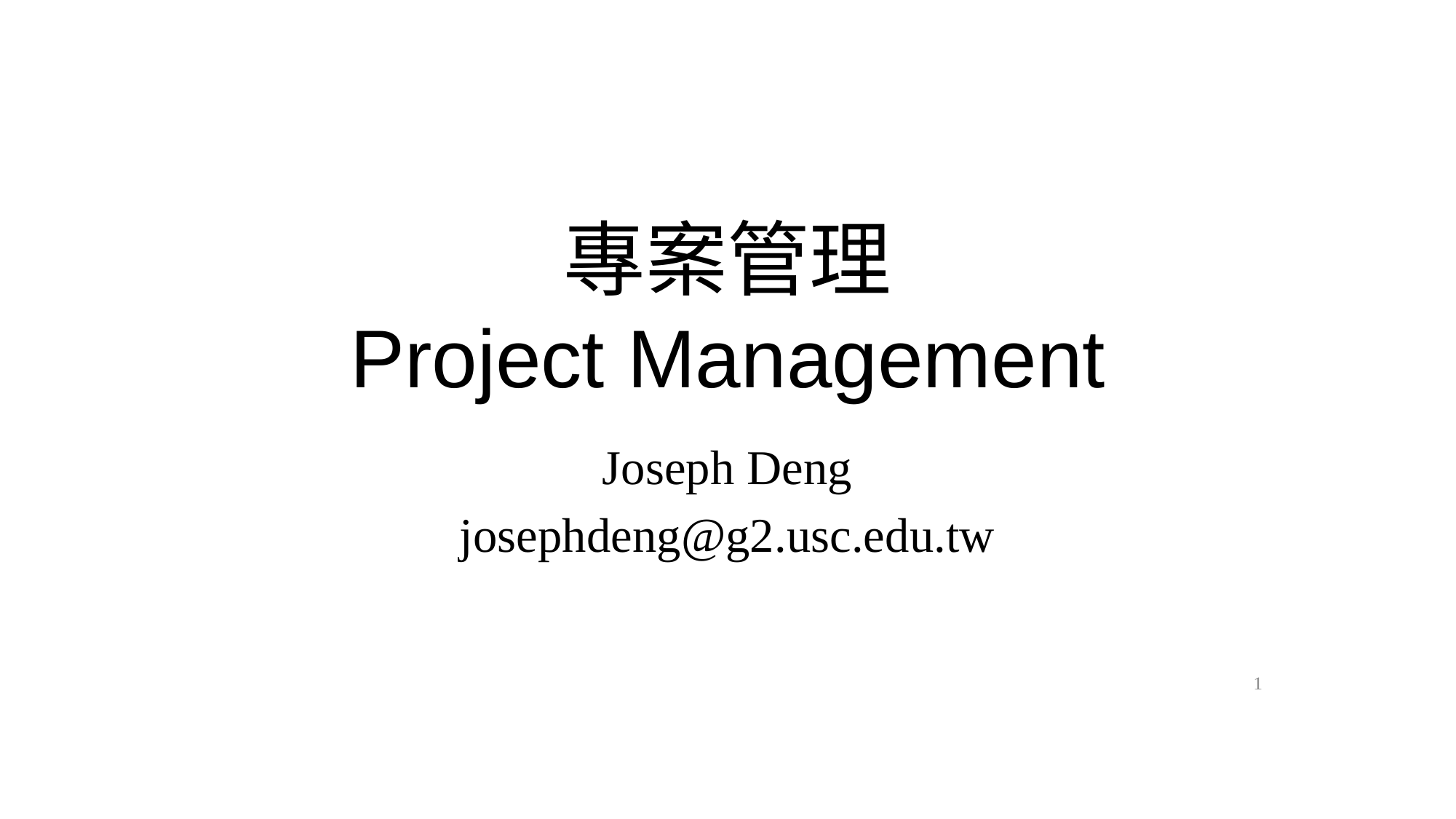

# 專案管理 Project Management
Joseph Deng
josephdeng@g2.usc.edu.tw
1